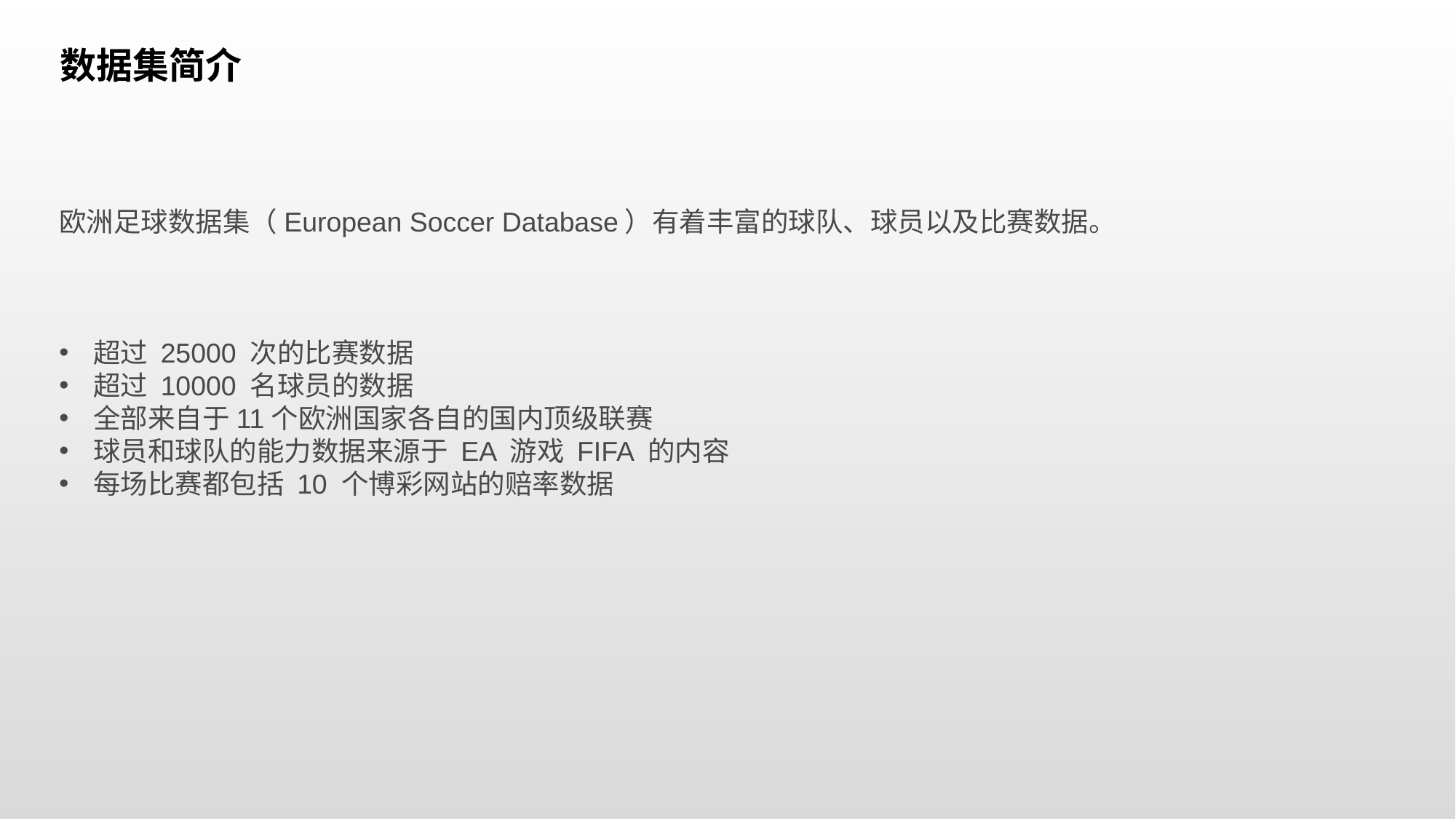

数据集简介
欧洲足球数据集（European Soccer Database）有着丰富的球队、球员以及比赛数据。

超过 25000 次的比赛数据
超过 10000 名球员的数据
全部来自于11个欧洲国家各自的国内顶级联赛
球员和球队的能力数据来源于 EA 游戏 FIFA 的内容
每场比赛都包括 10 个博彩网站的赔率数据